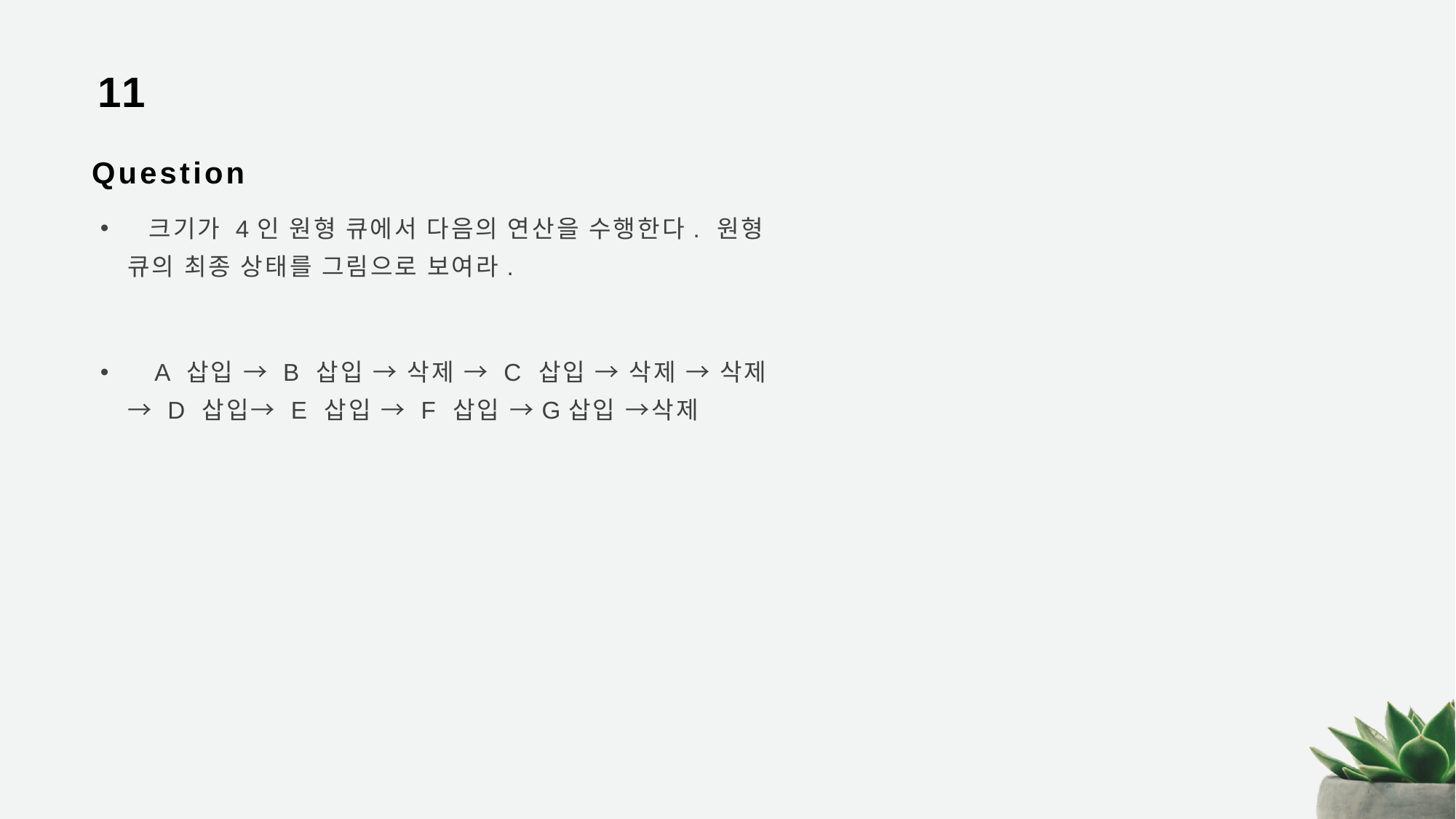

# 11
Question
  크기가 4인 원형 큐에서 다음의 연산을 수행한다. 원형 큐의 최종 상태를 그림으로 보여라.

   A 삽입 → B 삽입 → 삭제 → C 삽입 → 삭제 → 삭제 → D 삽입→ E 삽입 → F 삽입 →G삽입 →삭제